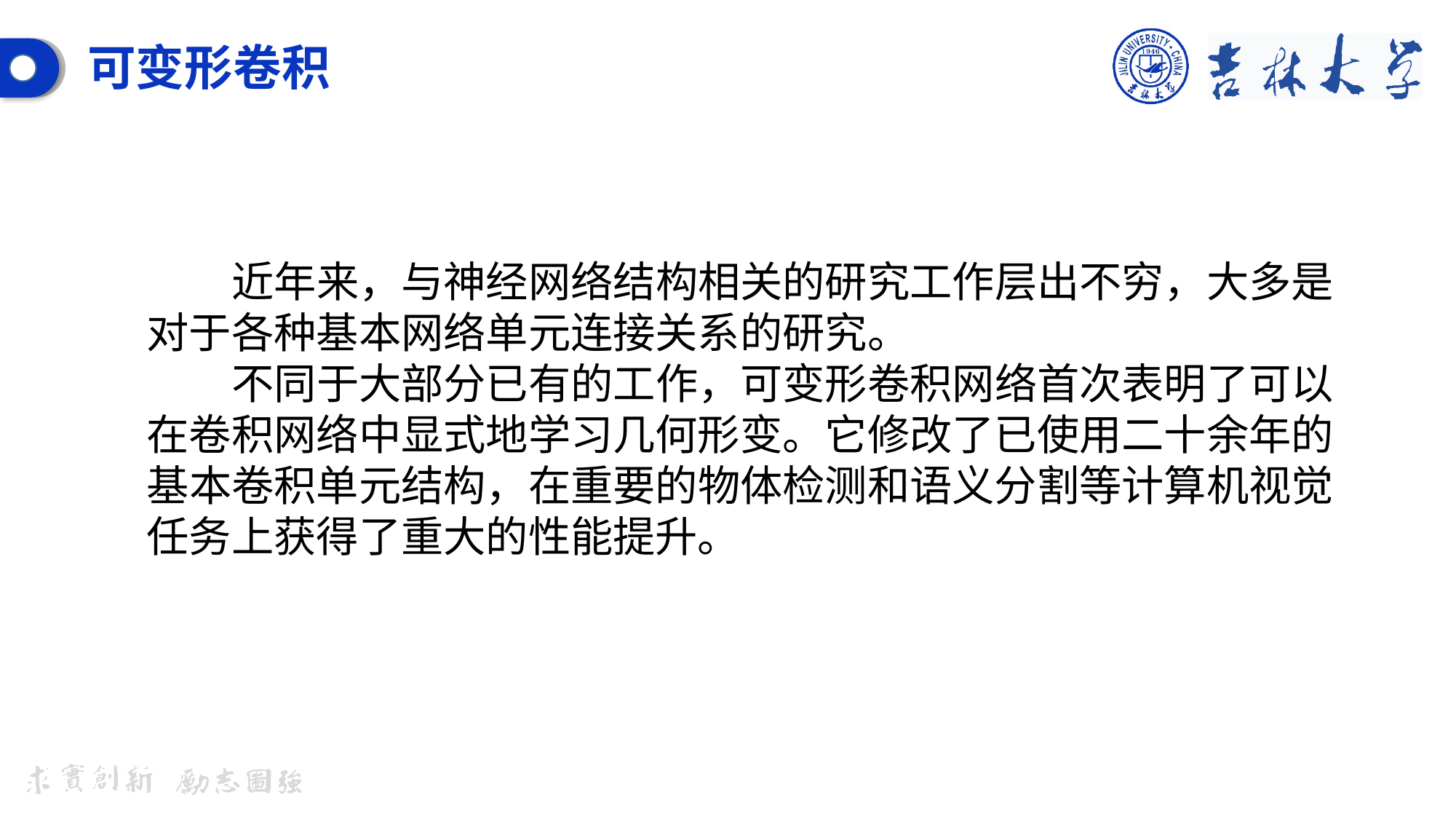

可变形卷积
近年来，与神经网络结构相关的研究工作层出不穷，大多是对于各种基本网络单元连接关系的研究。
不同于大部分已有的工作，可变形卷积网络首次表明了可以在卷积网络中显式地学习几何形变。它修改了已使用二十余年的基本卷积单元结构，在重要的物体检测和语义分割等计算机视觉任务上获得了重大的性能提升。